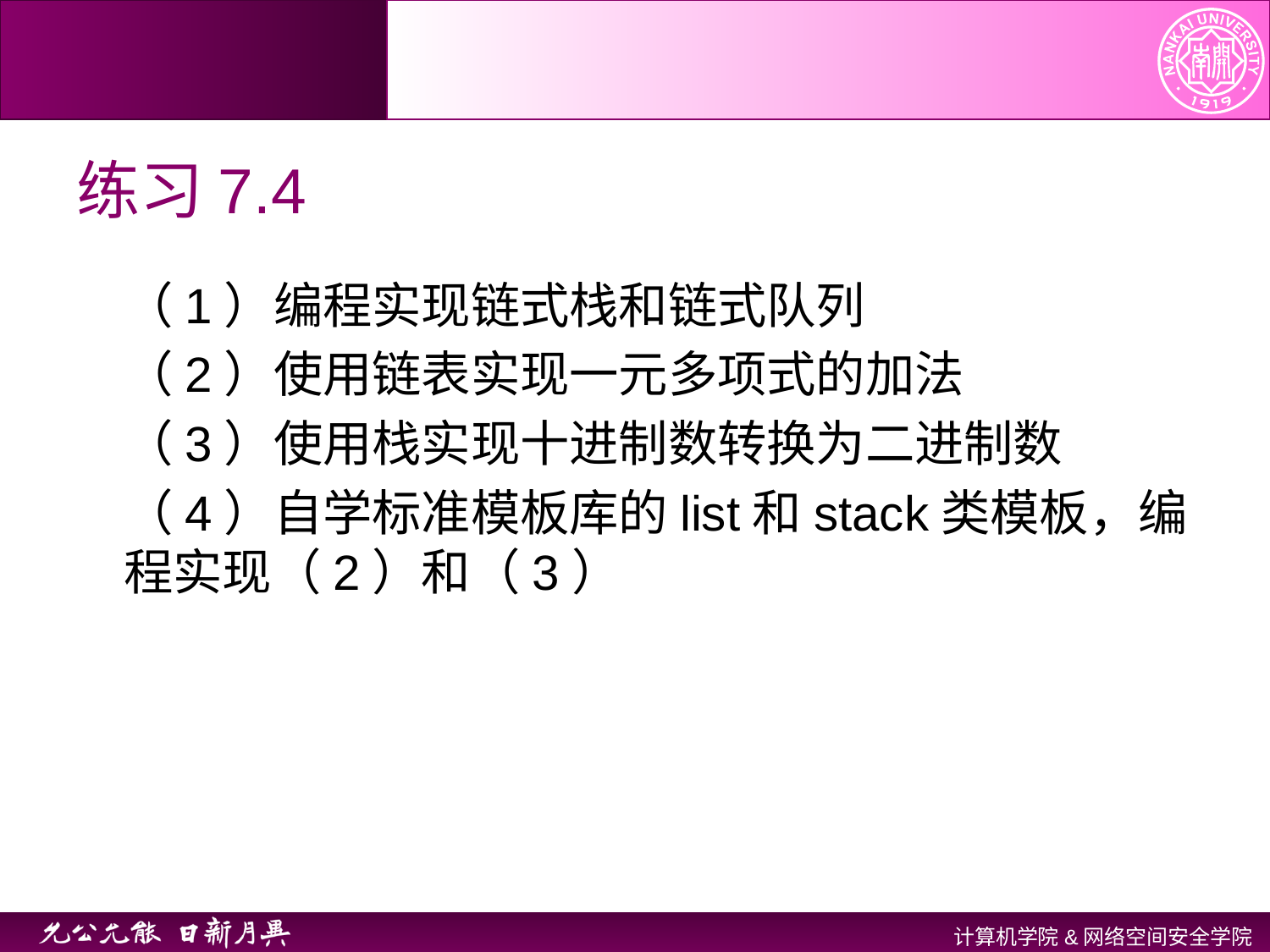

# 练习7.4
（1）编程实现链式栈和链式队列
（2）使用链表实现一元多项式的加法
（3）使用栈实现十进制数转换为二进制数
（4）自学标准模板库的list和stack类模板，编程实现（2）和（3）